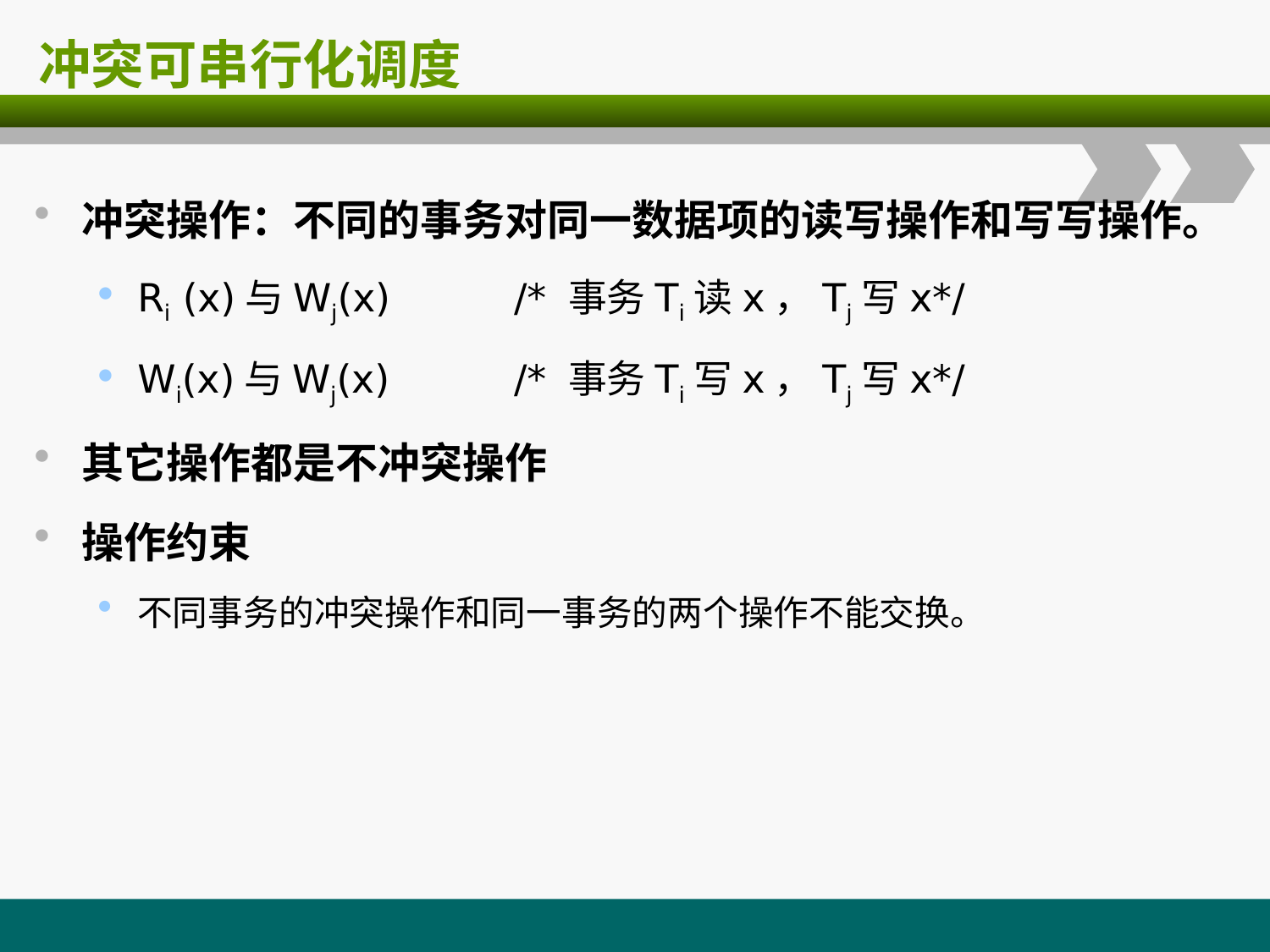

# 冲突可串行化调度
冲突操作：不同的事务对同一数据项的读写操作和写写操作。
Ri (x)与Wj(x)	          /* 事务Ti读x，Tj写x*/
Wi(x)与Wj(x)	          /* 事务Ti写x，Tj写x*/
其它操作都是不冲突操作
操作约束
不同事务的冲突操作和同一事务的两个操作不能交换。